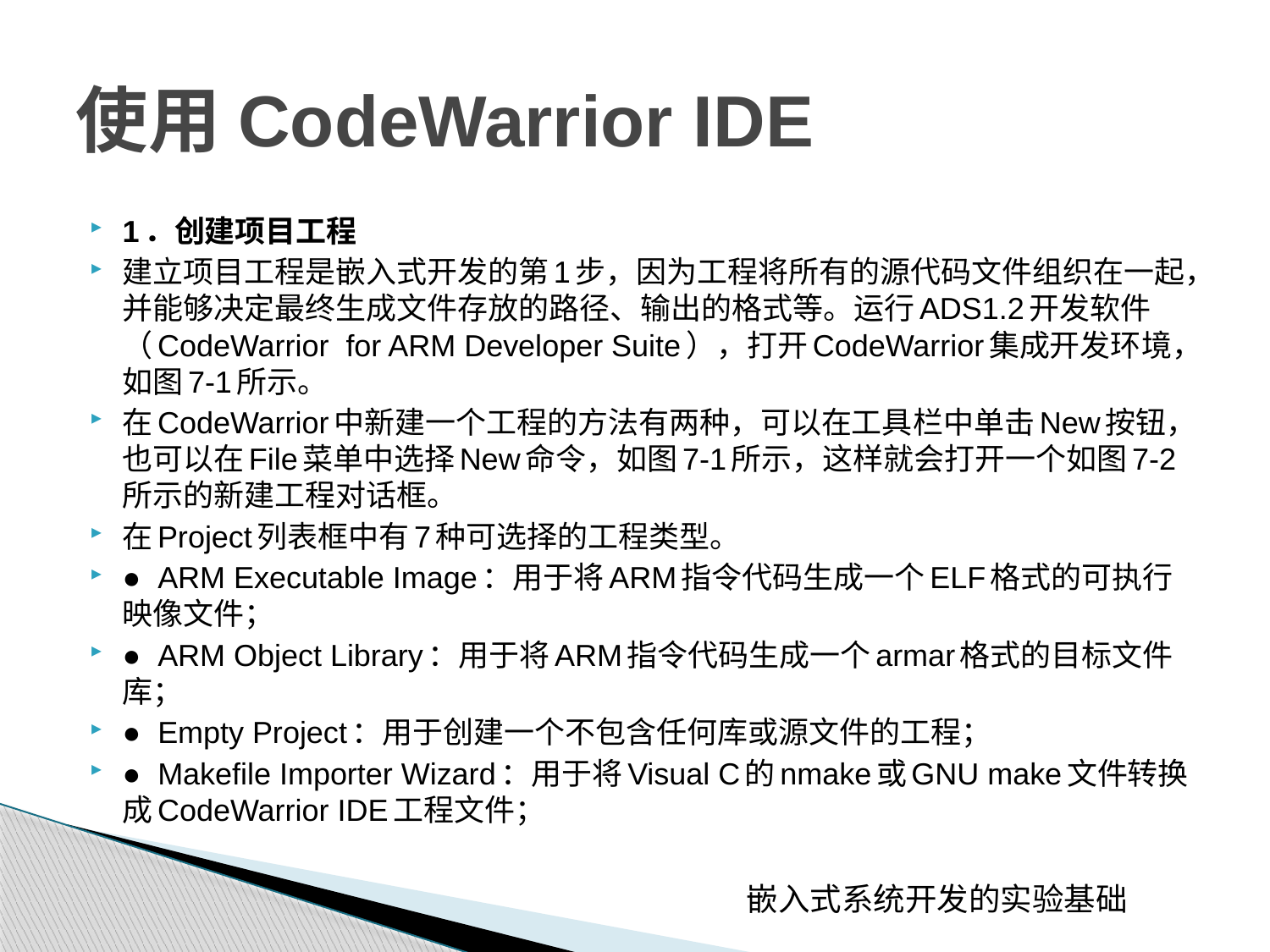

# 使用CodeWarrior IDE
1．创建项目工程
建立项目工程是嵌入式开发的第1步，因为工程将所有的源代码文件组织在一起，并能够决定最终生成文件存放的路径、输出的格式等。运行ADS1.2开发软件（CodeWarrior  for ARM Developer Suite），打开CodeWarrior集成开发环境，如图7-1所示。
在CodeWarrior中新建一个工程的方法有两种，可以在工具栏中单击New按钮，也可以在File菜单中选择New命令，如图7-1所示，这样就会打开一个如图7-2所示的新建工程对话框。
在Project列表框中有7种可选择的工程类型。
●  ARM Executable Image：用于将ARM指令代码生成一个ELF格式的可执行映像文件；
●  ARM Object Library：用于将ARM指令代码生成一个armar格式的目标文件库；
●  Empty Project：用于创建一个不包含任何库或源文件的工程；
●  Makefile Importer Wizard：用于将Visual C的nmake或GNU make文件转换成CodeWarrior IDE工程文件；

嵌入式系统开发的实验基础